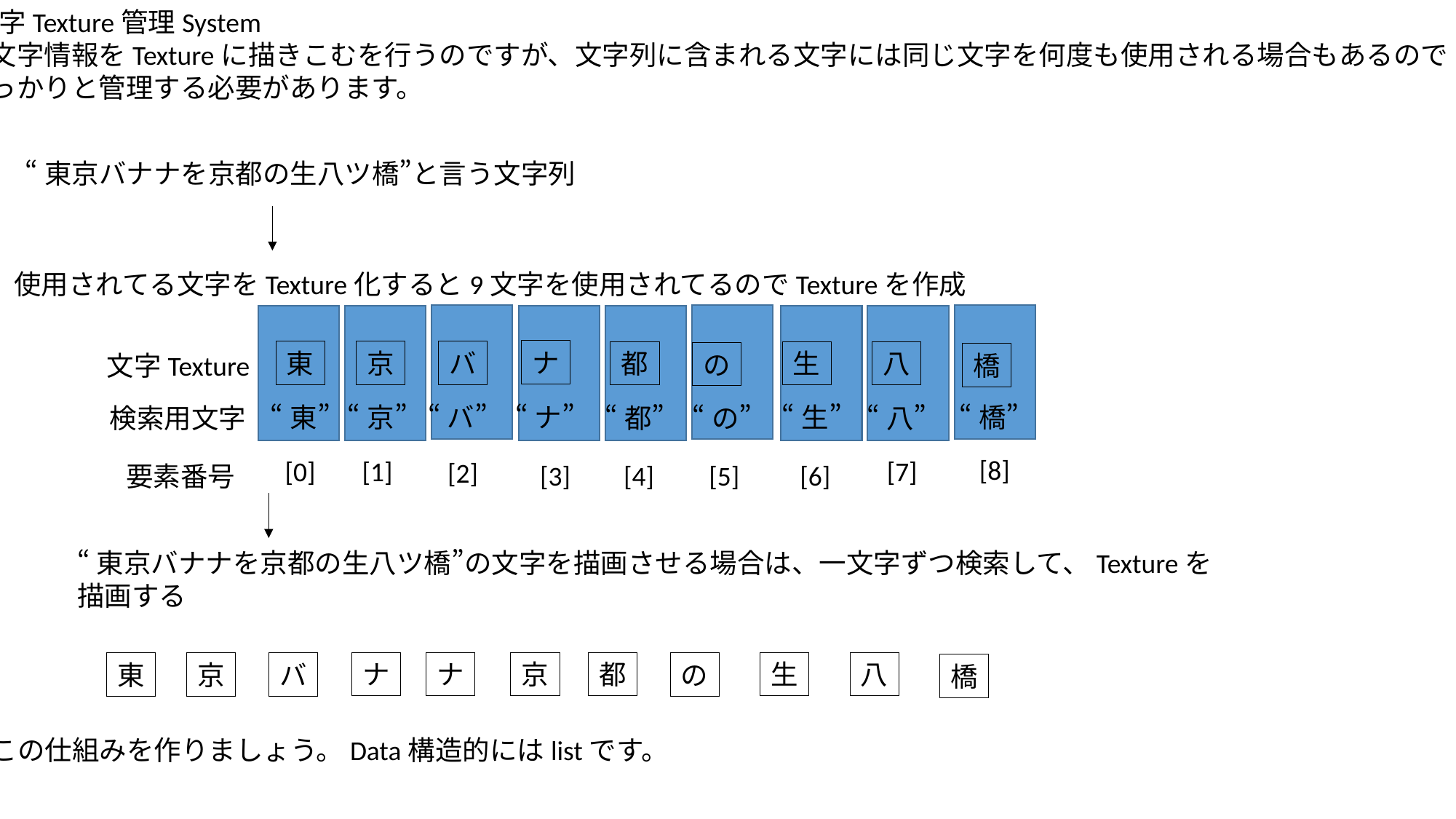

・文字Texture管理System
　文字情報をTextureに描きこむを行うのですが、文字列に含まれる文字には同じ文字を何度も使用される場合もあるので
しっかりと管理する必要があります。
“東京バナナを京都の生八ツ橋”と言う文字列
使用されてる文字をTexture化すると9文字を使用されてるのでTextureを作成

ナ
東
京
バ
都
生
八
の
文字Texture
橋
“東”
“京”
“バ”
“ナ”
“生”
“橋”
検索用文字
“都”
“の”
“八”
[8]
[0]
[1]
[7]
[2]
[4]
[5]
[6]
[3]
要素番号
“東京バナナを京都の生八ツ橋”の文字を描画させる場合は、一文字ずつ検索して、Textureを
描画する
ナ
ナ
京
都
生
八
の
東
京
バ
橋
この仕組みを作りましょう。Data構造的にはlistです。